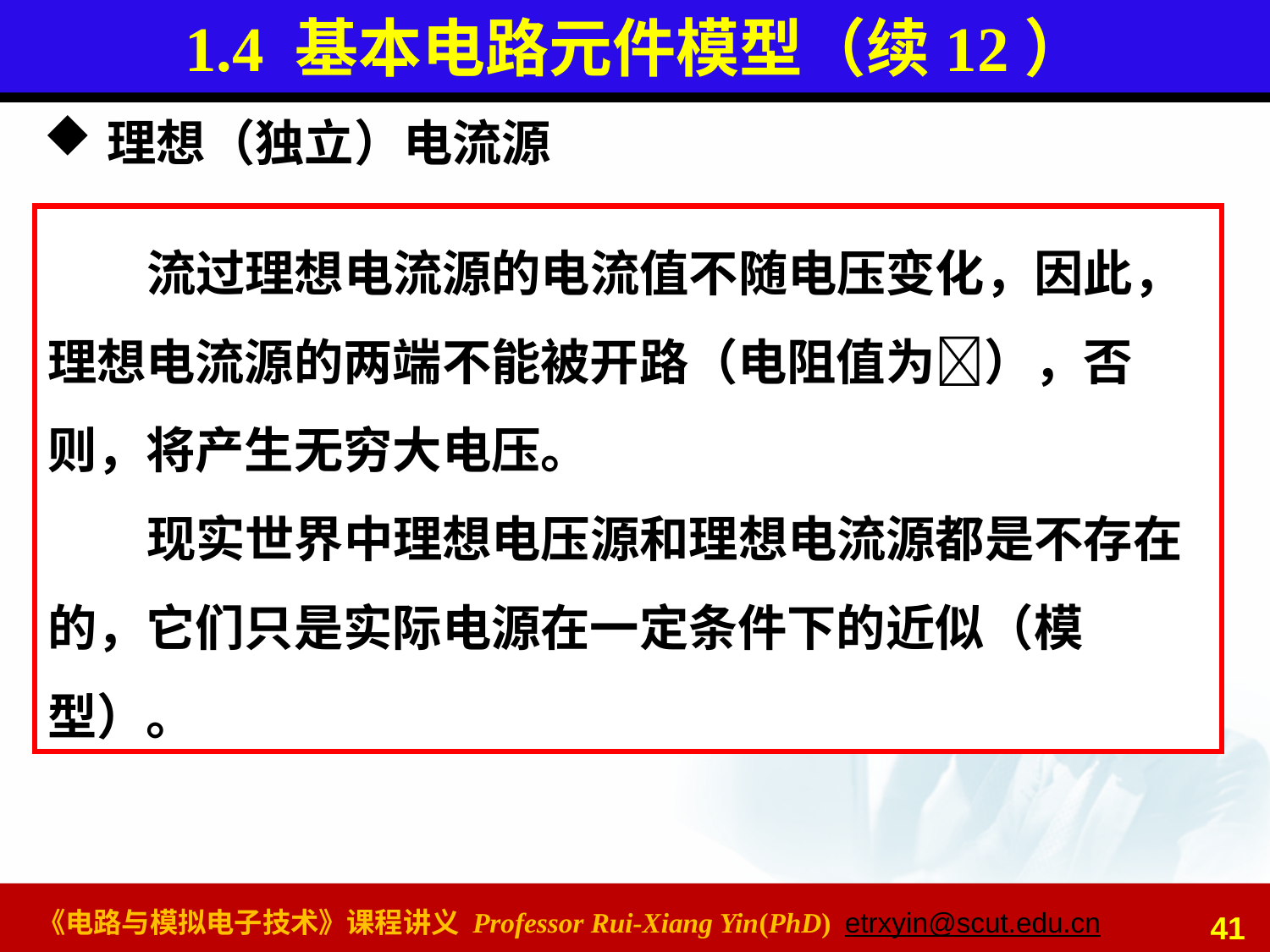

# 1.4 基本电路元件模型（续12）
理想（独立）电流源
流过理想电流源的电流值不随电压变化，因此，理想电流源的两端不能被开路（电阻值为∞），否则，将产生无穷大电压。
现实世界中理想电压源和理想电流源都是不存在的，它们只是实际电源在一定条件下的近似（模型）。
41